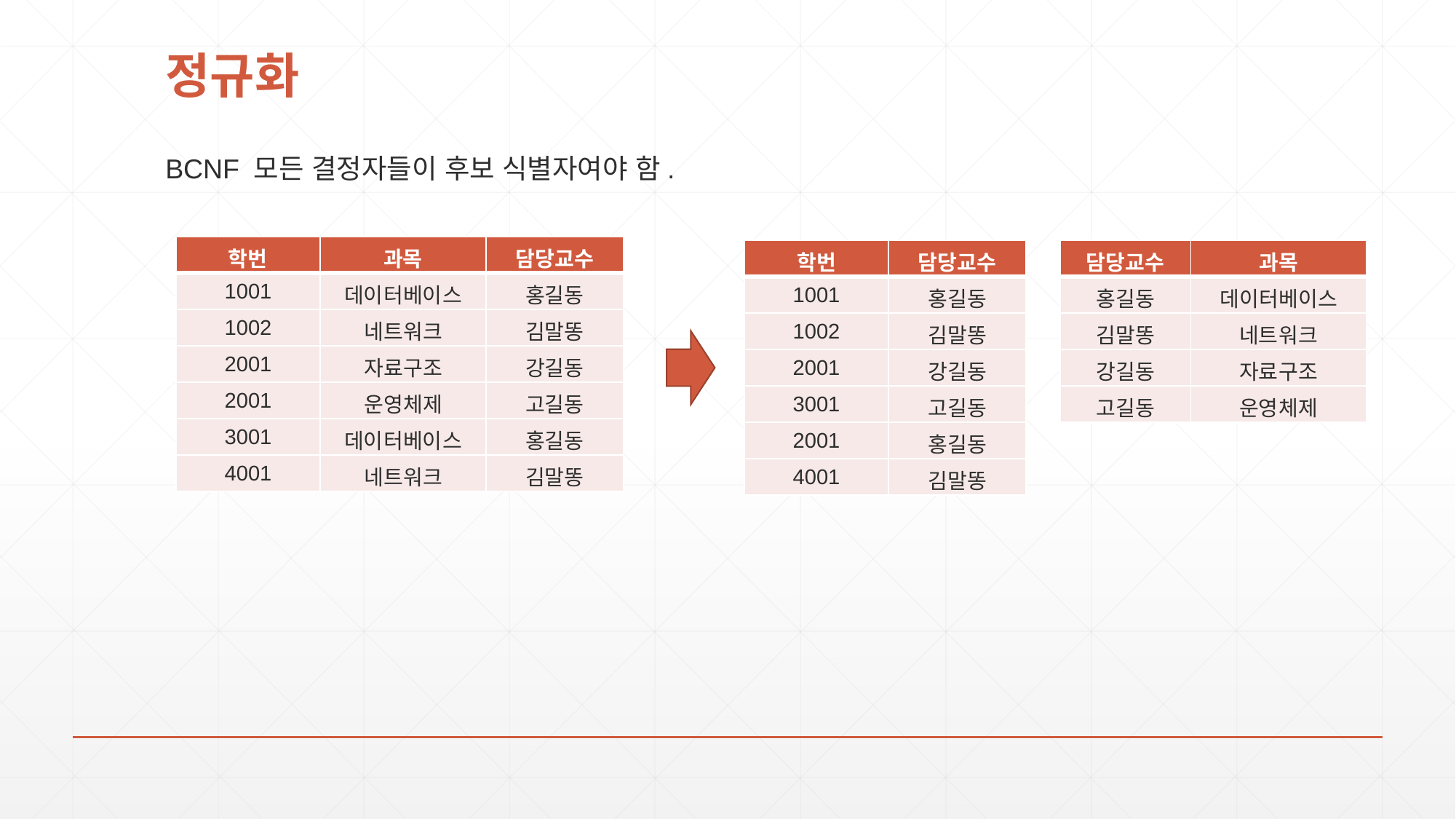

# 정규화
BCNF 모든 결정자들이 후보 식별자여야 함.

| 학번 | 과목 | 담당교수 |
| --- | --- | --- |
| 1001 | 데이터베이스 | 홍길동 |
| 1002 | 네트워크 | 김말똥 |
| 2001 | 자료구조 | 강길동 |
| 2001 | 운영체제 | 고길동 |
| 3001 | 데이터베이스 | 홍길동 |
| 4001 | 네트워크 | 김말똥 |
| 학번 | 담당교수 |
| --- | --- |
| 1001 | 홍길동 |
| 1002 | 김말똥 |
| 2001 | 강길동 |
| 3001 | 고길동 |
| 2001 | 홍길동 |
| 4001 | 김말똥 |
| 담당교수 | 과목 |
| --- | --- |
| 홍길동 | 데이터베이스 |
| 김말똥 | 네트워크 |
| 강길동 | 자료구조 |
| 고길동 | 운영체제 |